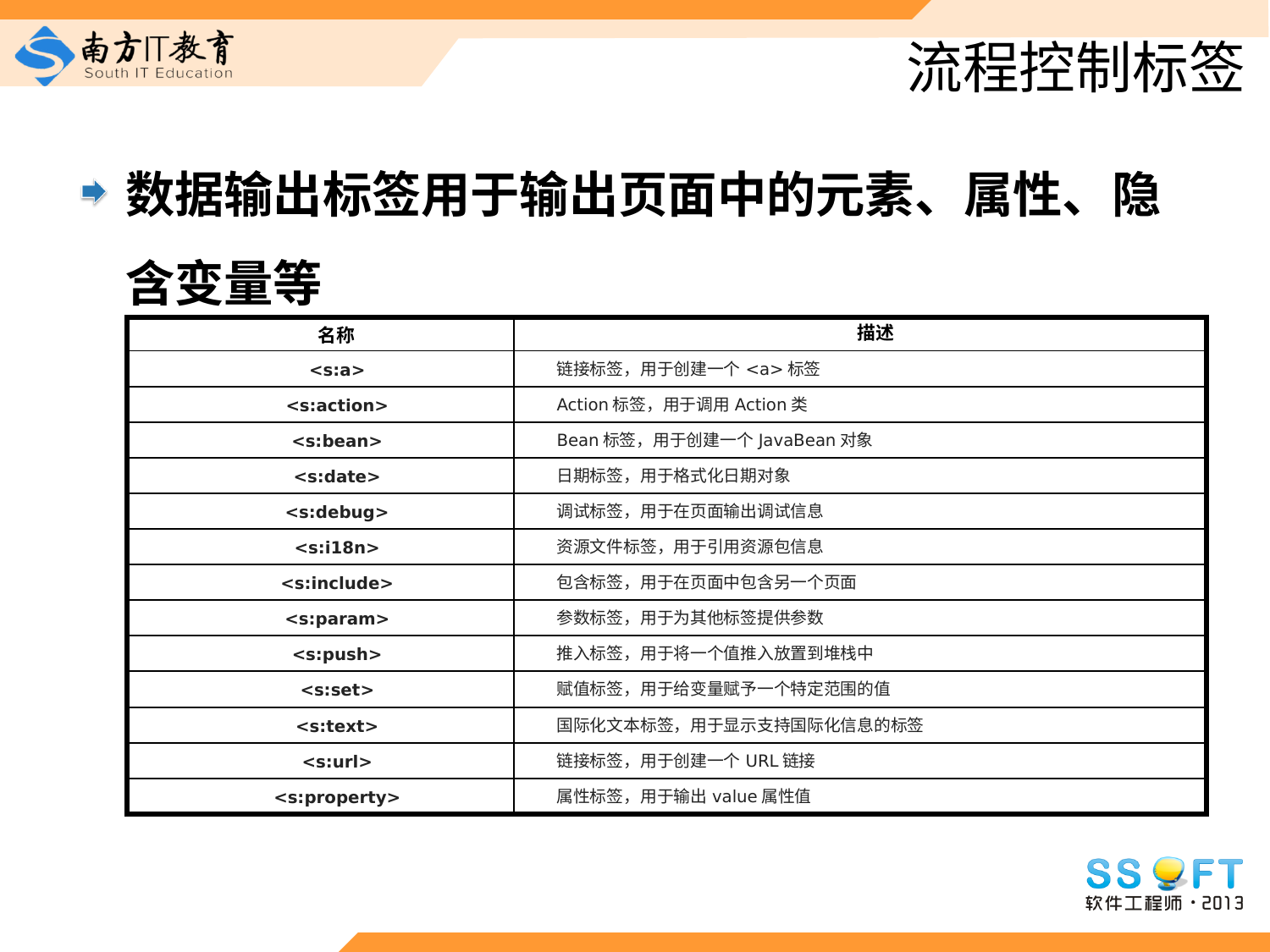

# 流程控制标签
数据输出标签用于输出页面中的元素、属性、隐含变量等
| 名称 | 描述 |
| --- | --- |
| <s:a> | 链接标签，用于创建一个<a>标签 |
| <s:action> | Action标签，用于调用Action类 |
| <s:bean> | Bean标签，用于创建一个JavaBean对象 |
| <s:date> | 日期标签，用于格式化日期对象 |
| <s:debug> | 调试标签，用于在页面输出调试信息 |
| <s:i18n> | 资源文件标签，用于引用资源包信息 |
| <s:include> | 包含标签，用于在页面中包含另一个页面 |
| <s:param> | 参数标签，用于为其他标签提供参数 |
| <s:push> | 推入标签，用于将一个值推入放置到堆栈中 |
| <s:set> | 赋值标签，用于给变量赋予一个特定范围的值 |
| <s:text> | 国际化文本标签，用于显示支持国际化信息的标签 |
| <s:url> | 链接标签，用于创建一个URL链接 |
| <s:property> | 属性标签，用于输出value属性值 |